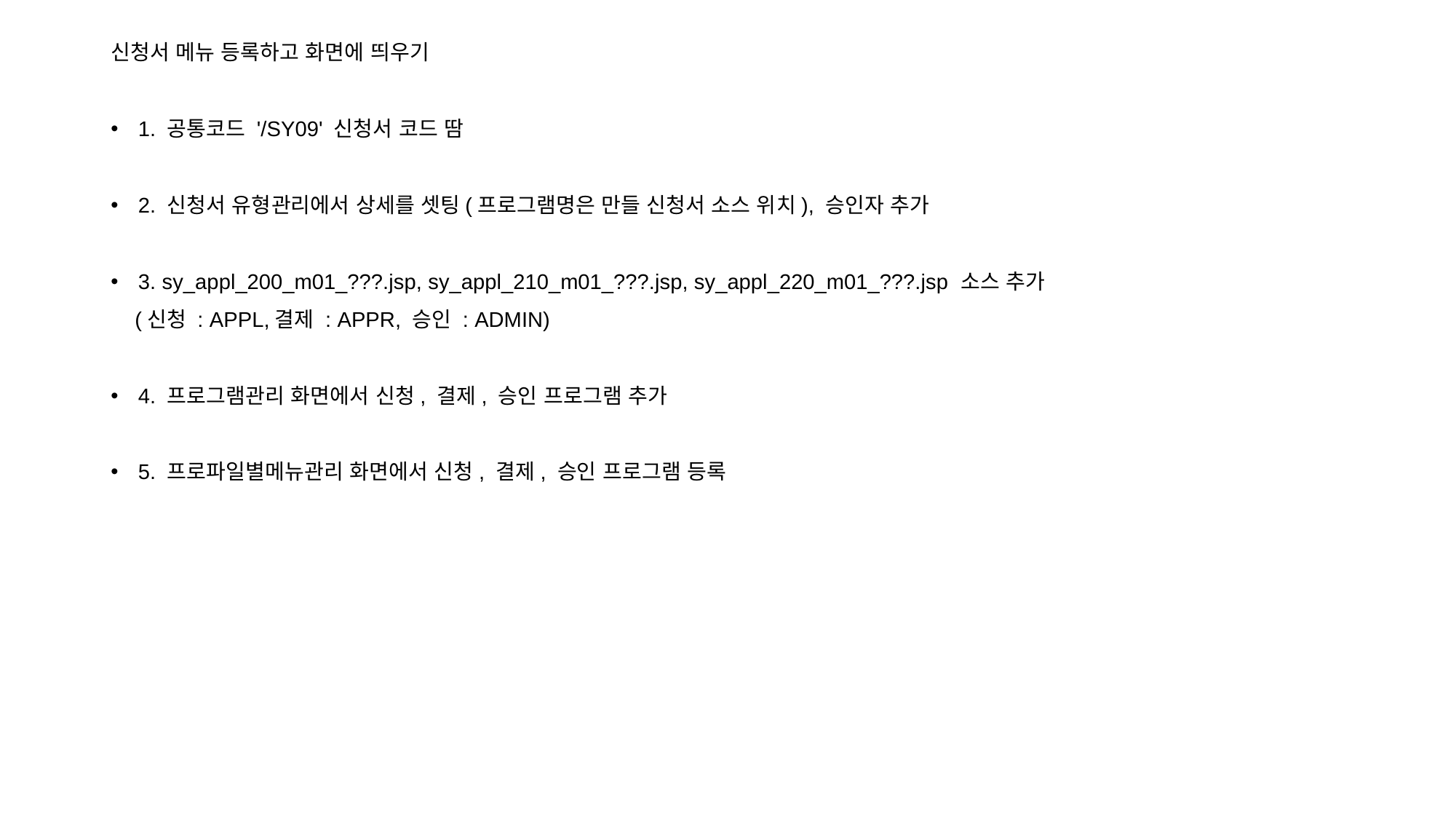

신청서 메뉴 등록하고 화면에 띄우기

1. 공통코드 '/SY09' 신청서 코드 땀

2. 신청서 유형관리에서 상세를 셋팅(프로그램명은 만들 신청서 소스 위치), 승인자 추가

3. sy_appl_200_m01_???.jsp, sy_appl_210_m01_???.jsp, sy_appl_220_m01_???.jsp 소스 추가
    (신청 : APPL,결제 : APPR, 승인 : ADMIN)

4. 프로그램관리 화면에서 신청, 결제, 승인 프로그램 추가

5. 프로파일별메뉴관리 화면에서 신청, 결제, 승인 프로그램 등록